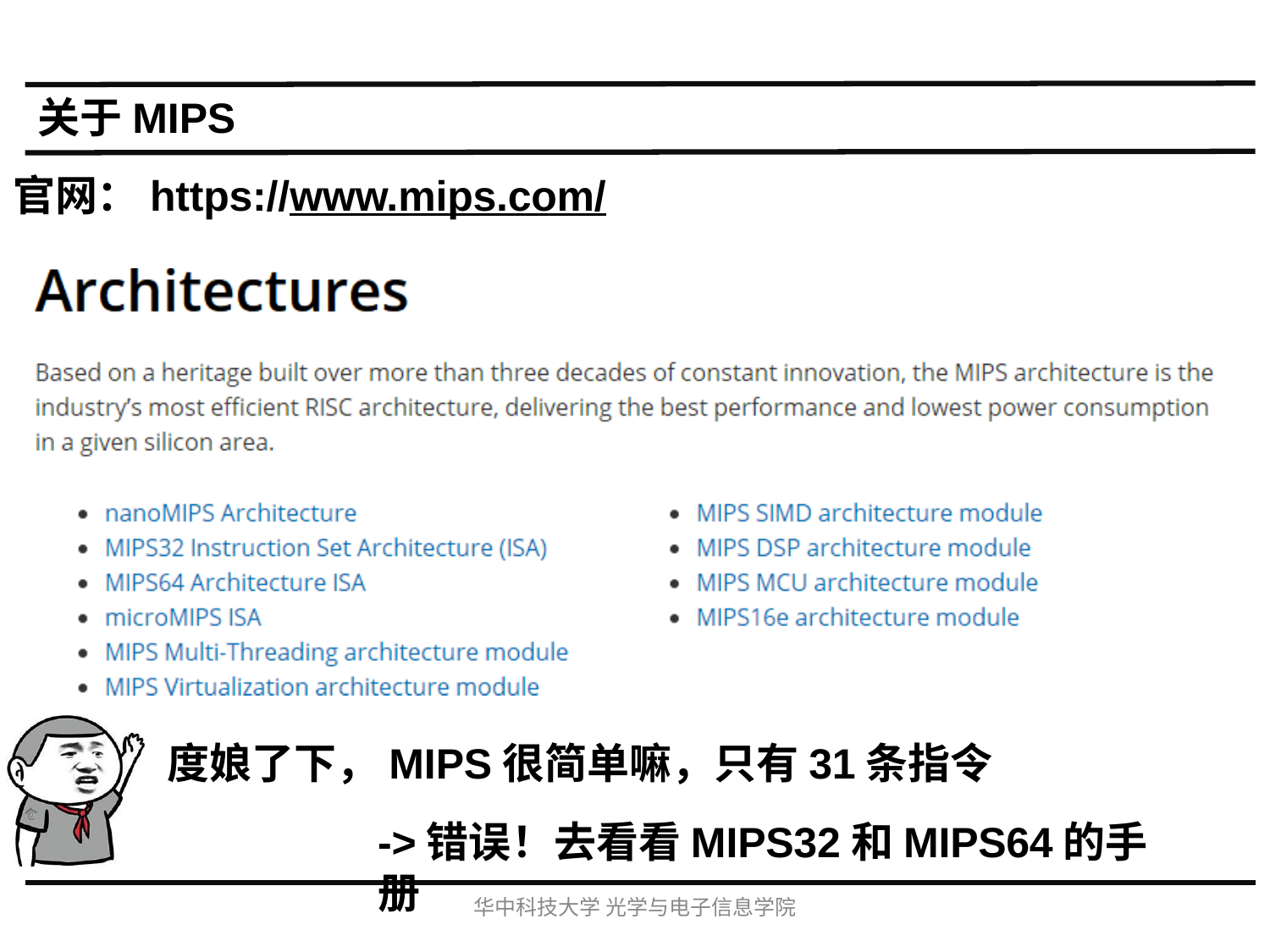

关于MIPS
官网：https://www.mips.com/

度娘了下，MIPS很简单嘛，只有31条指令
->错误！去看看MIPS32和MIPS64的手册

华中科技大学光学与电子信息学院